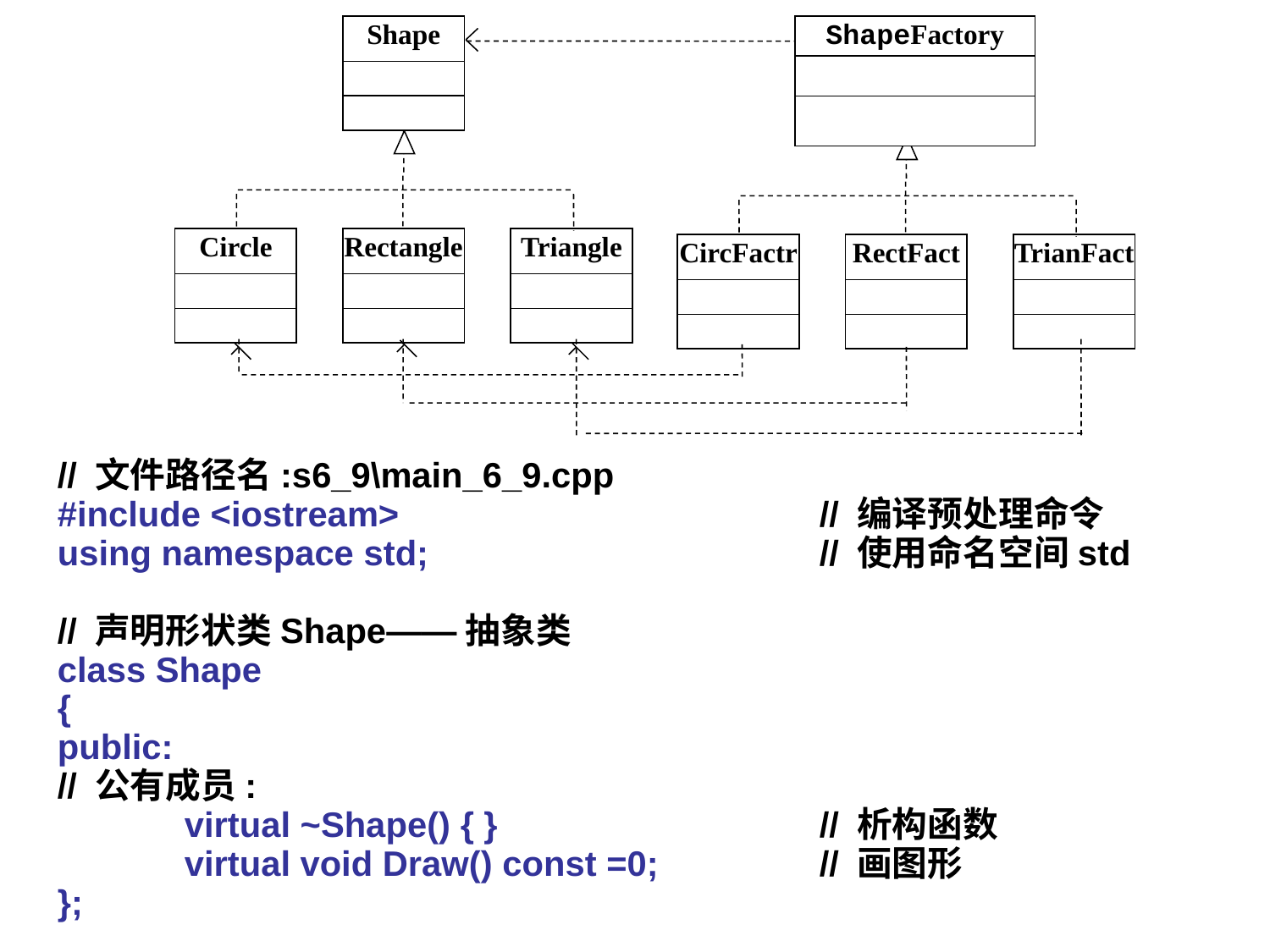

Shape

ShapeFactory

Circle

Rectangle

Triangle

CircFactry

RectFactory

TrianFactory

// 文件路径名:s6_9\main_6_9.cpp
#include <iostream>               			// 编译预处理命令
using namespace std;				// 使用命名空间std

// 声明形状类Shape——抽象类
class Shape
{
public:
// 公有成员:
	virtual ~Shape() { }			// 析构函数
	virtual void Draw() const =0;		// 画图形
};